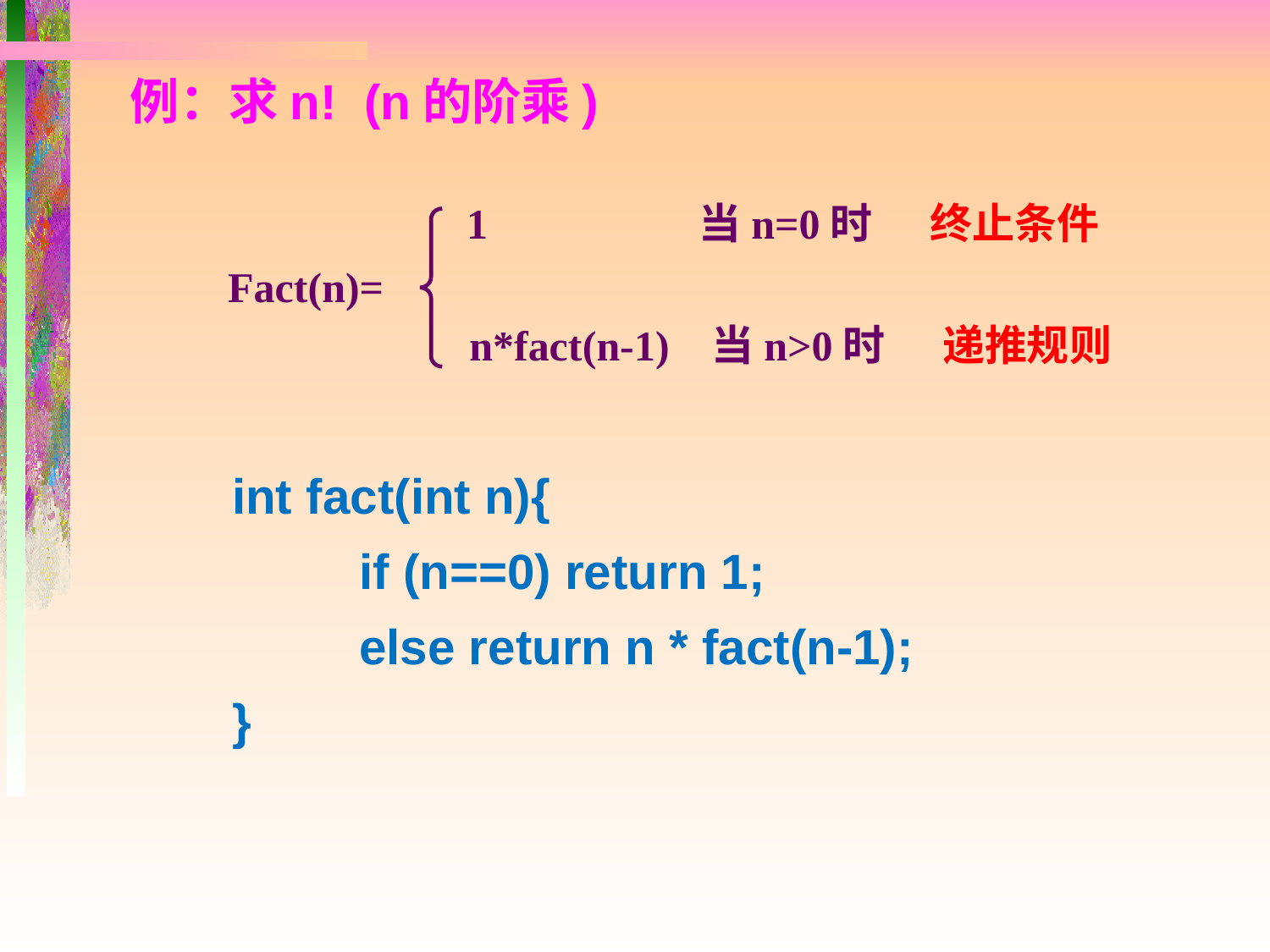

例：求n!  (n的阶乘)
1                   当n=0时      终止条件

Fact(n)=
n*fact(n-1)   当n>0时      递推规则
# int fact(int n){
	if (n==0) return 1;
	else return n * fact(n-1);
}